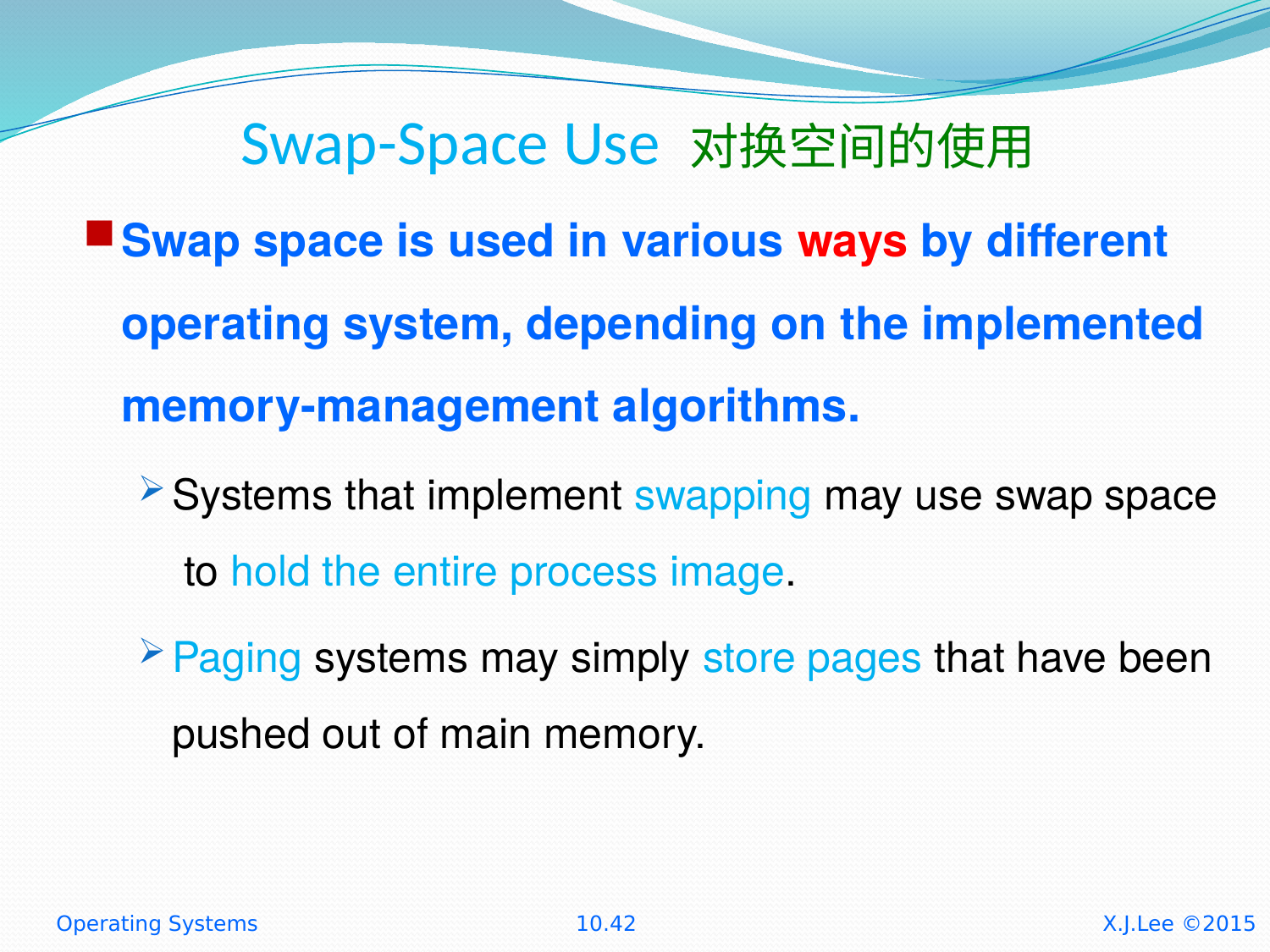

# Swap-Space Use 对换空间的使用
Swap space is used in various ways by different operating system, depending on the implemented memory-management algorithms.
Systems that implement swapping may use swap space  to hold the entire process image.
Paging systems may simply store pages that have been pushed out of main memory.
Operating Systems
10.42
X.J.Lee ©2015